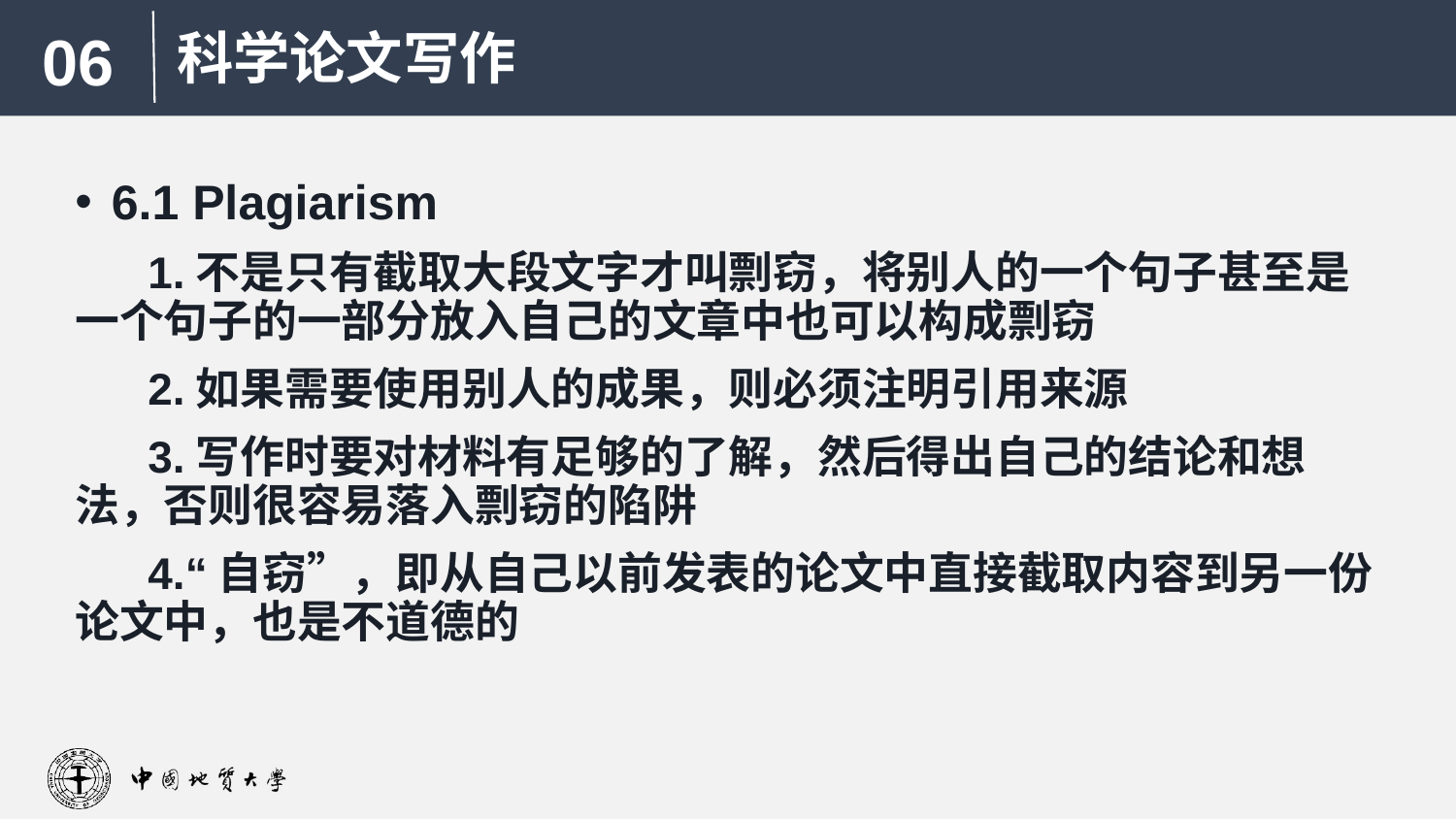

科学论文写作
06
6.1 Plagiarism
1.不是只有截取大段文字才叫剽窃，将别人的一个句子甚至是一个句子的一部分放入自己的文章中也可以构成剽窃
2.如果需要使用别人的成果，则必须注明引用来源
3.写作时要对材料有足够的了解，然后得出自己的结论和想法，否则很容易落入剽窃的陷阱
4.“自窃”，即从自己以前发表的论文中直接截取内容到另一份论文中，也是不道德的
35